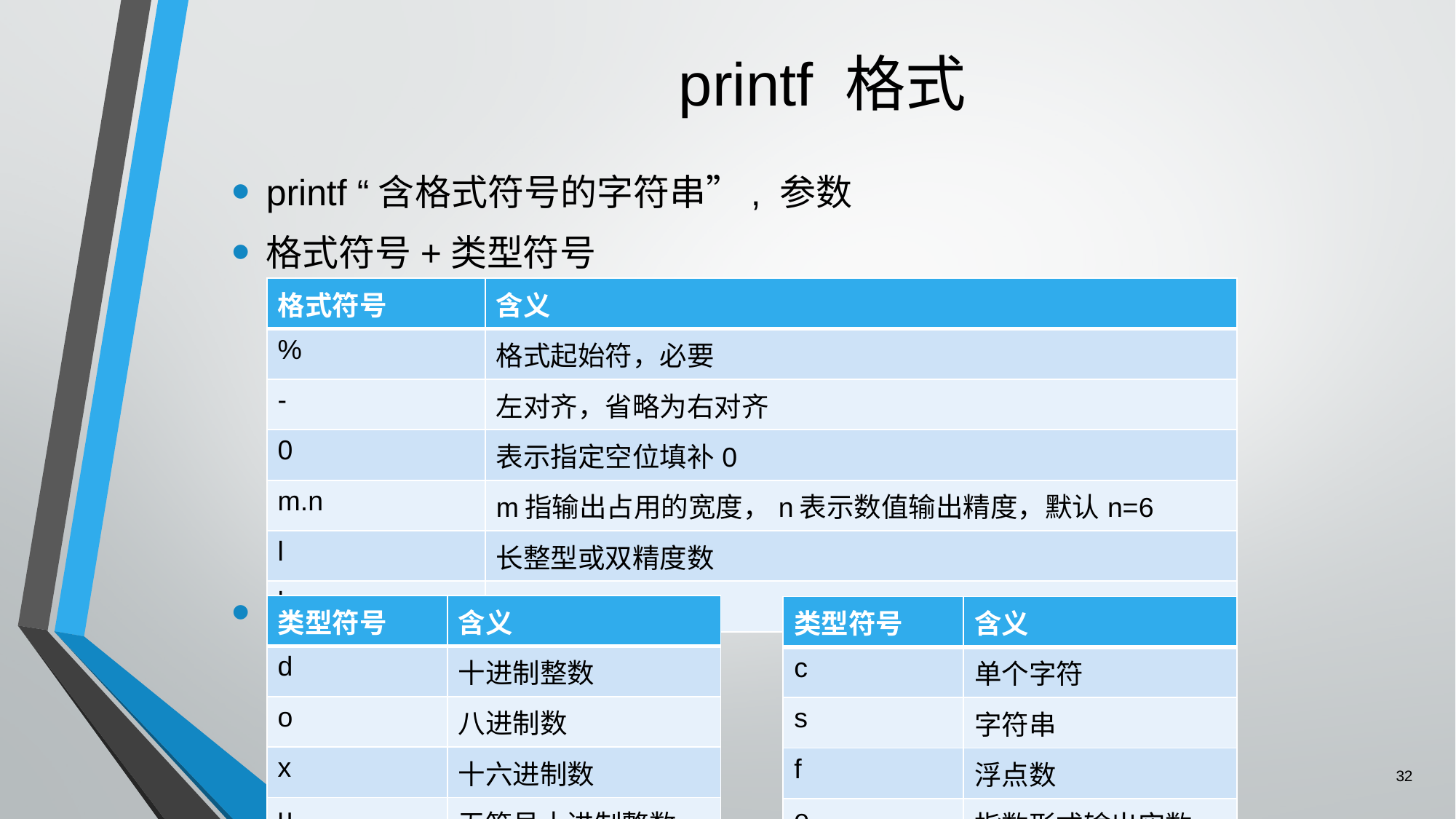

# printf 格式
printf “含格式符号的字符串”, 参数
格式符号+类型符号

| 格式符号 | 含义 |
| --- | --- |
| % | 格式起始符，必要 |
| - | 左对齐，省略为右对齐 |
| 0 | 表示指定空位填补0 |
| m.n | m指输出占用的宽度，n表示数值输出精度，默认n=6 |
| l | 长整型或双精度数 |
| h | Short型 |
| 类型符号 | 含义 |
| --- | --- |
| d | 十进制整数 |
| o | 八进制数 |
| x | 十六进制数 |
| u | 无符号十进制整数 |
| 类型符号 | 含义 |
| --- | --- |
| c | 单个字符 |
| s | 字符串 |
| f | 浮点数 |
| e | 指数形式输出实数 |
32